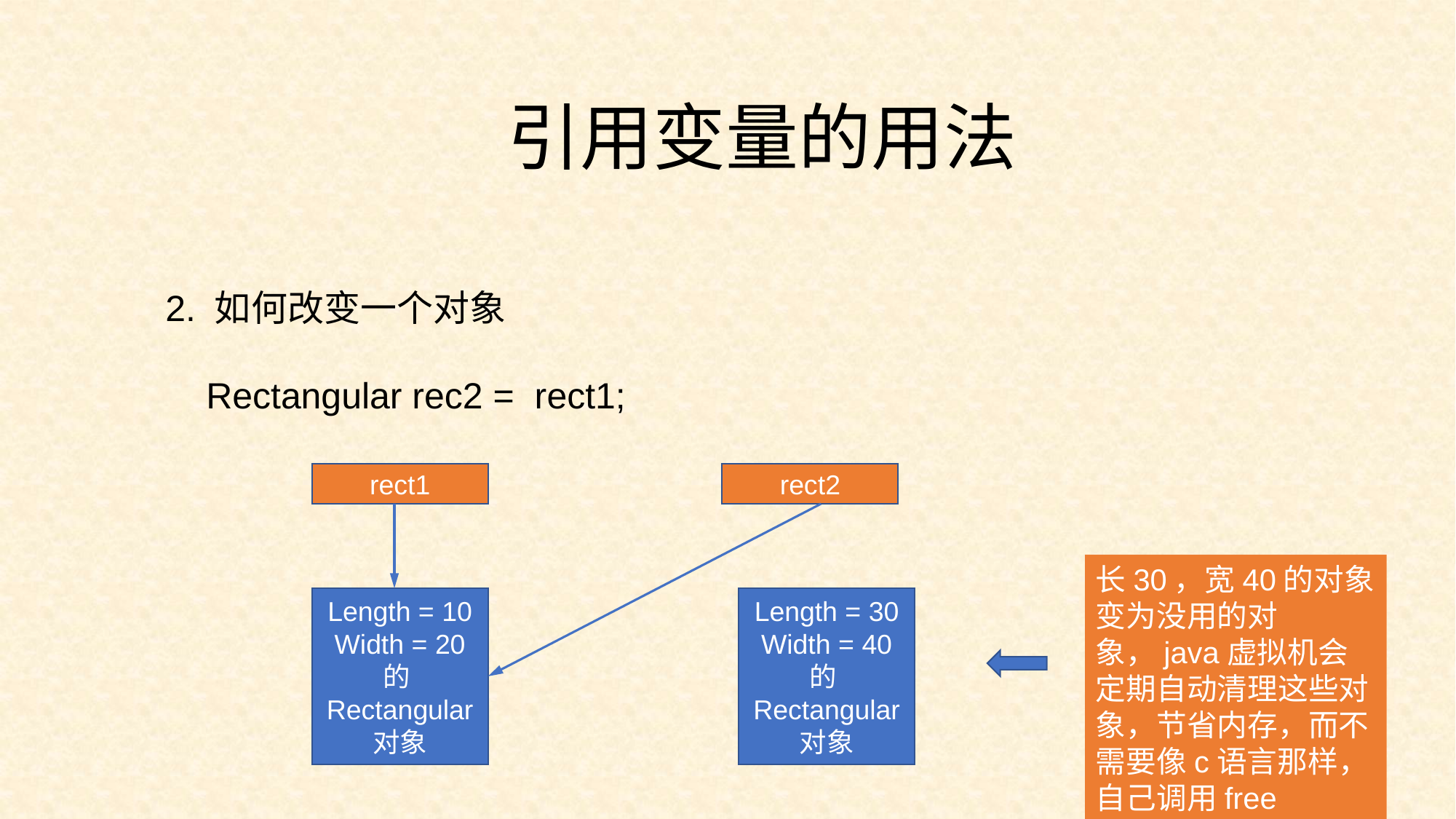

引用变量的用法
2. 如何改变一个对象

    Rectangular rec2 =  rect1;

rect1
rect2
长30，宽40的对象变为没用的对象，java虚拟机会定期自动清理这些对象，节省内存，而不需要像c语言那样，自己调用free
Length = 30
Width = 40
的Rectangular
对象
Length = 10
Width = 20
的Rectangular
对象